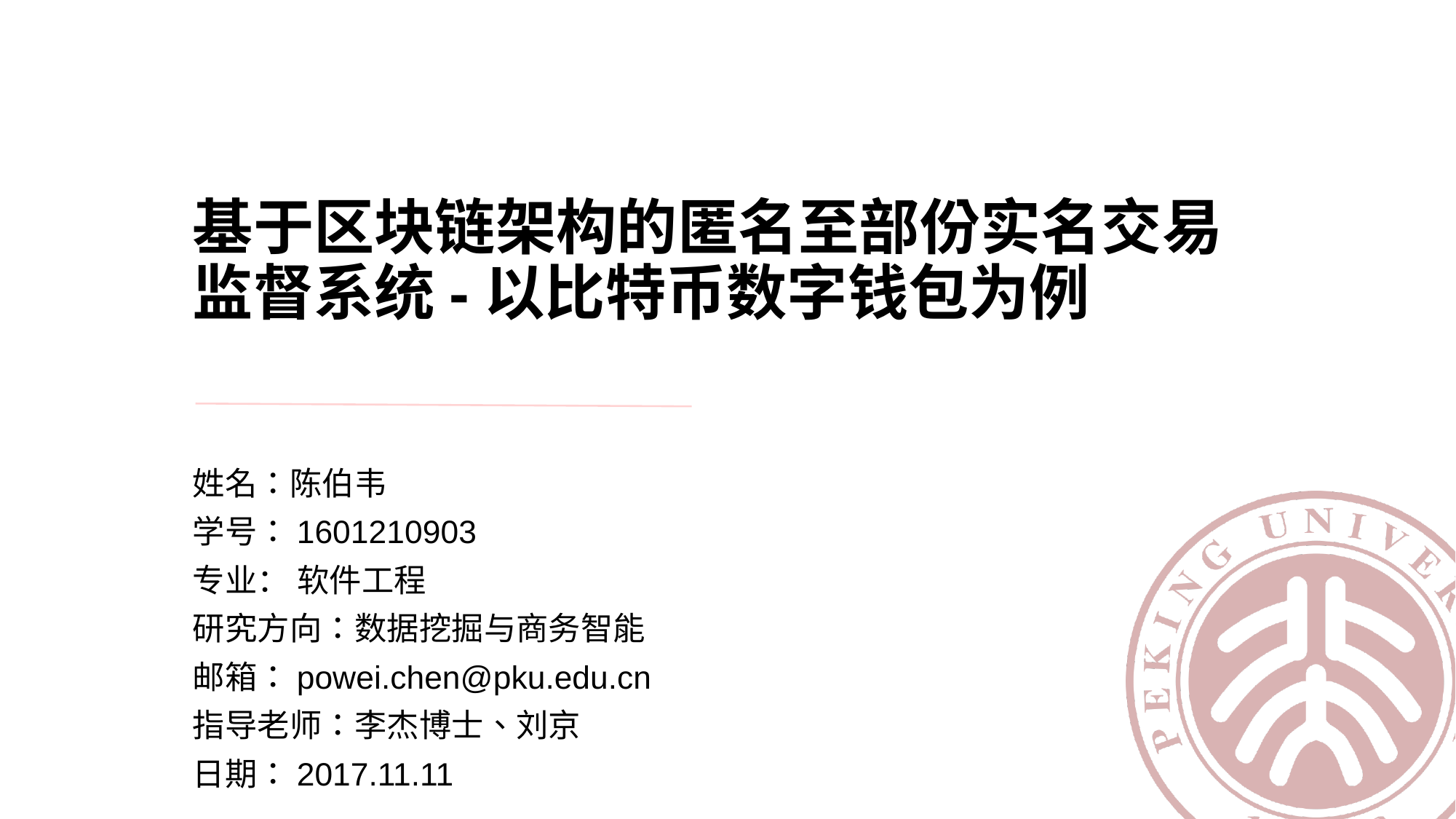

# 基于区块链架构的匿名至部份实名交易监督系统-以比特币数字钱包为例

姓名：陈伯韦
学号：1601210903
专业： 软件工程
研究方向：数据挖掘与商务智能
邮箱：powei.chen@pku.edu.cn
指导老师：李杰博士、刘京
日期：2017.11.11